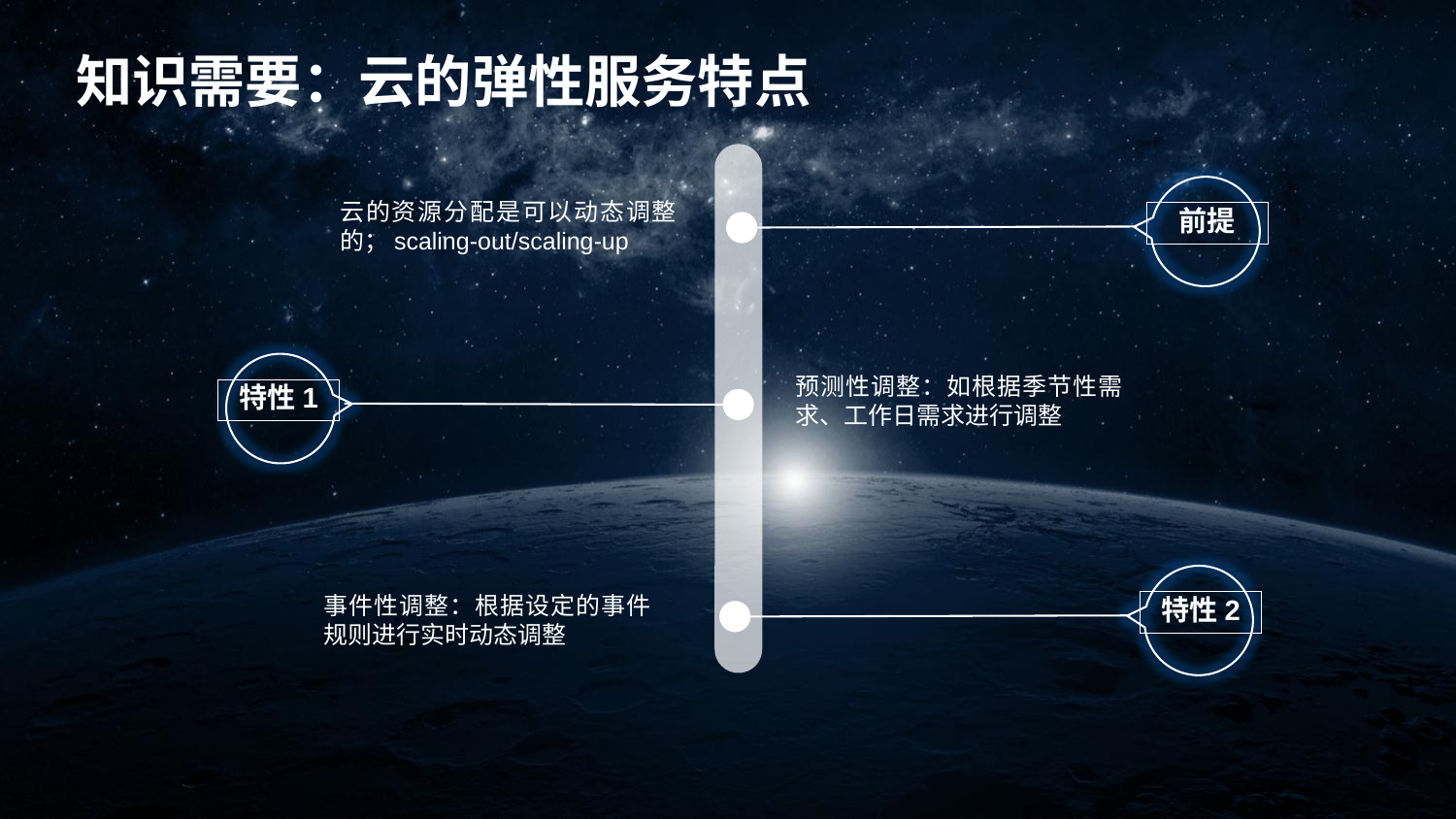

知识需要：云的弹性服务特点

前提

云的资源分配是可以动态调整的；scaling-out/scaling-up

特性1

预测性调整：如根据季节性需求、工作日需求进行调整

特性2

事件性调整：根据设定的事件规则进行实时动态调整